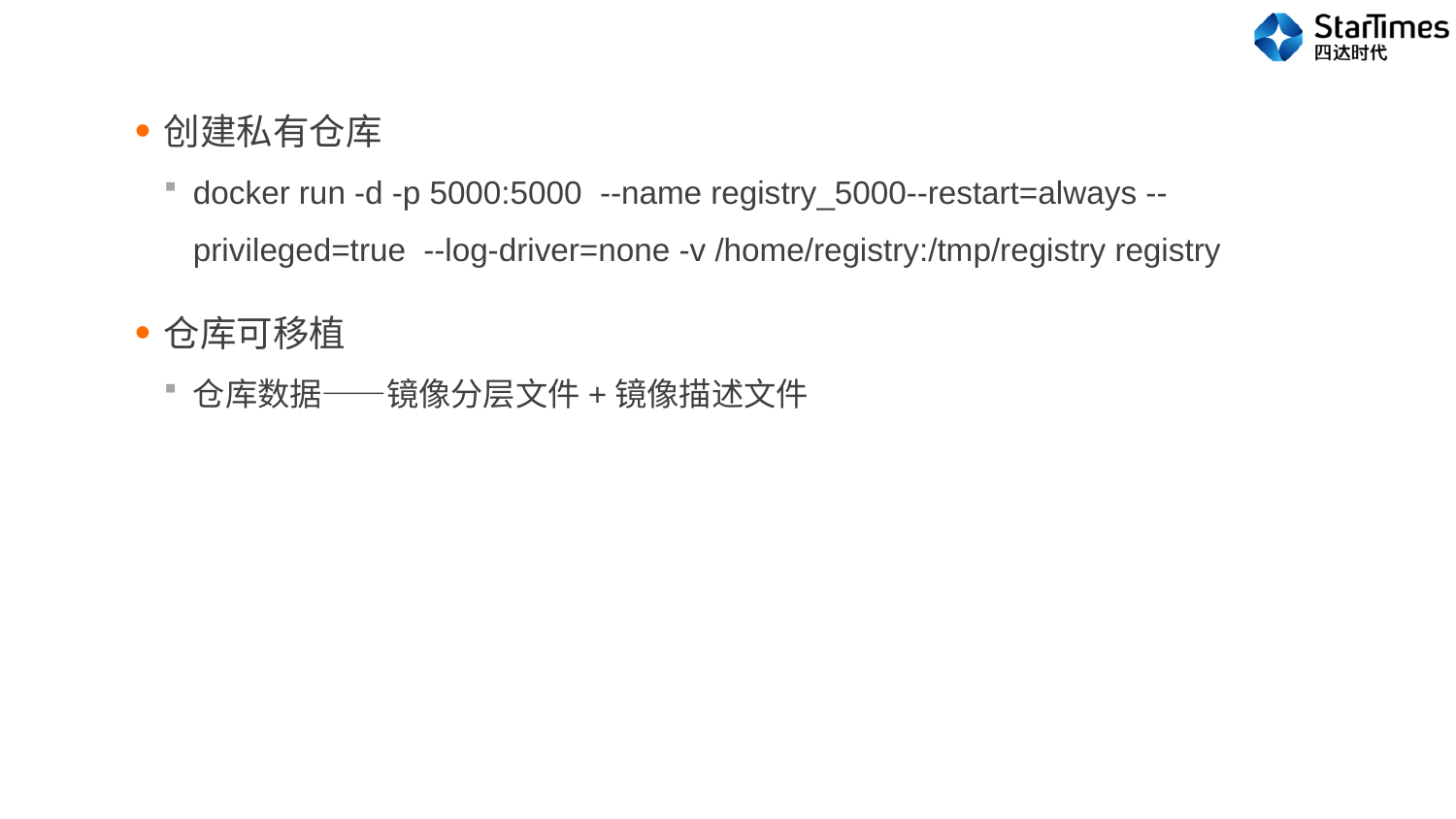

创建私有仓库
docker run -d -p 5000:5000  --name registry_5000--restart=always --privileged=true  --log-driver=none -v /home/registry:/tmp/registry registry
仓库可移植
仓库数据——镜像分层文件+镜像描述文件

15